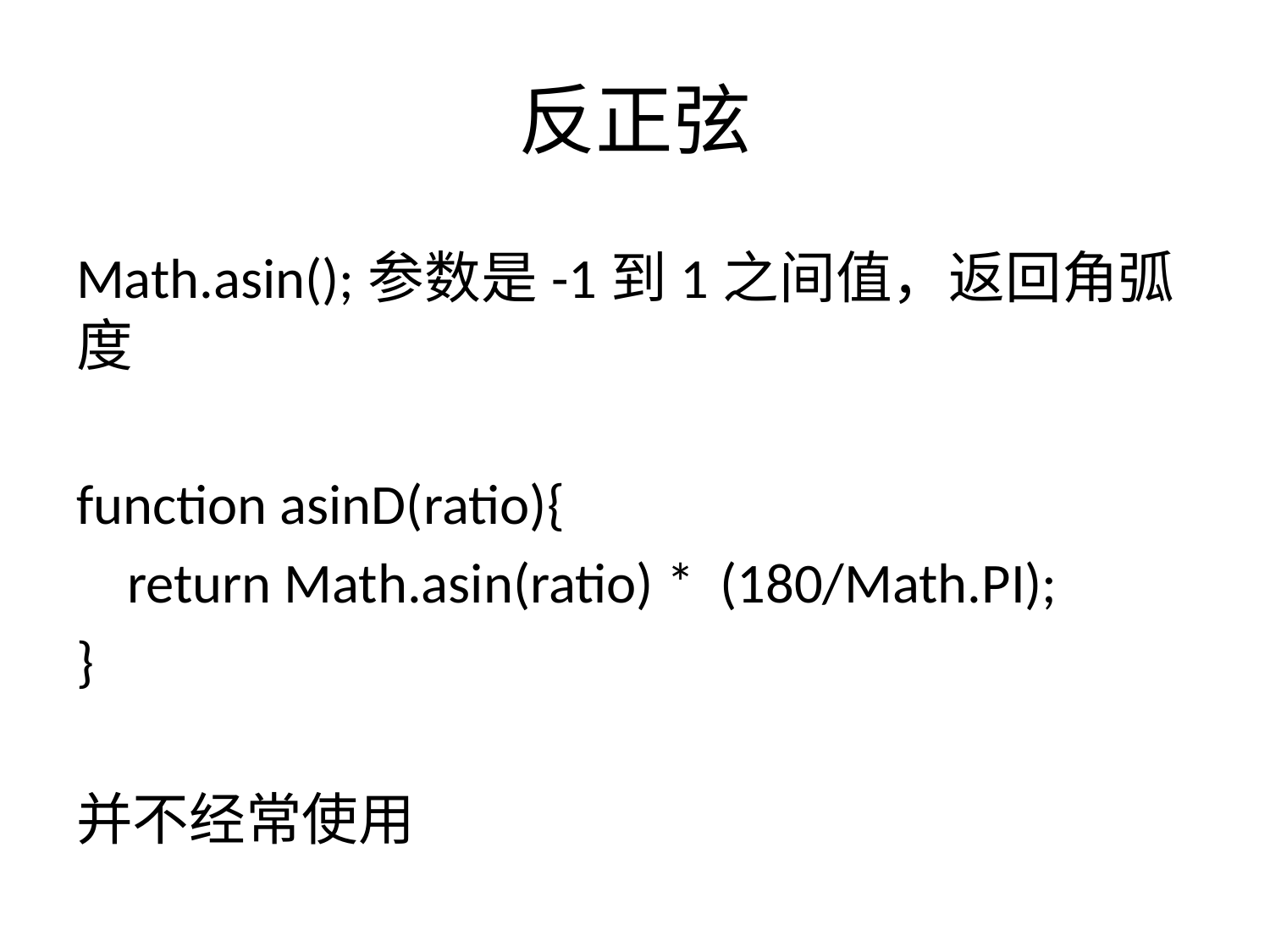

# 反正弦

Math.asin();参数是-1到1之间值，返回角弧度

function asinD(ratio){
    return Math.asin(ratio) *  (180/Math.PI);
}

并不经常使用